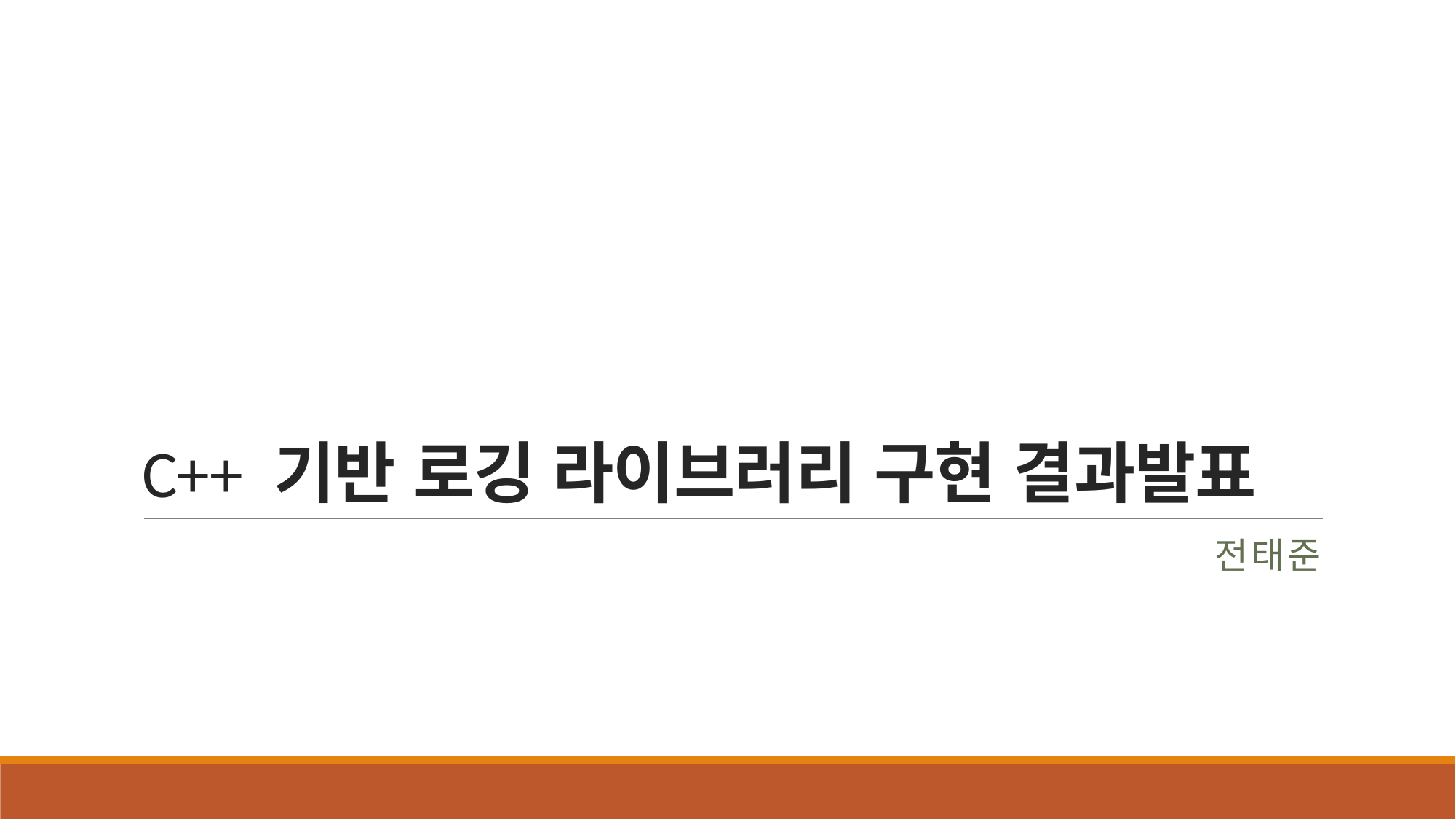

# C++ 기반 로깅 라이브러리 구현 결과발표
전태준